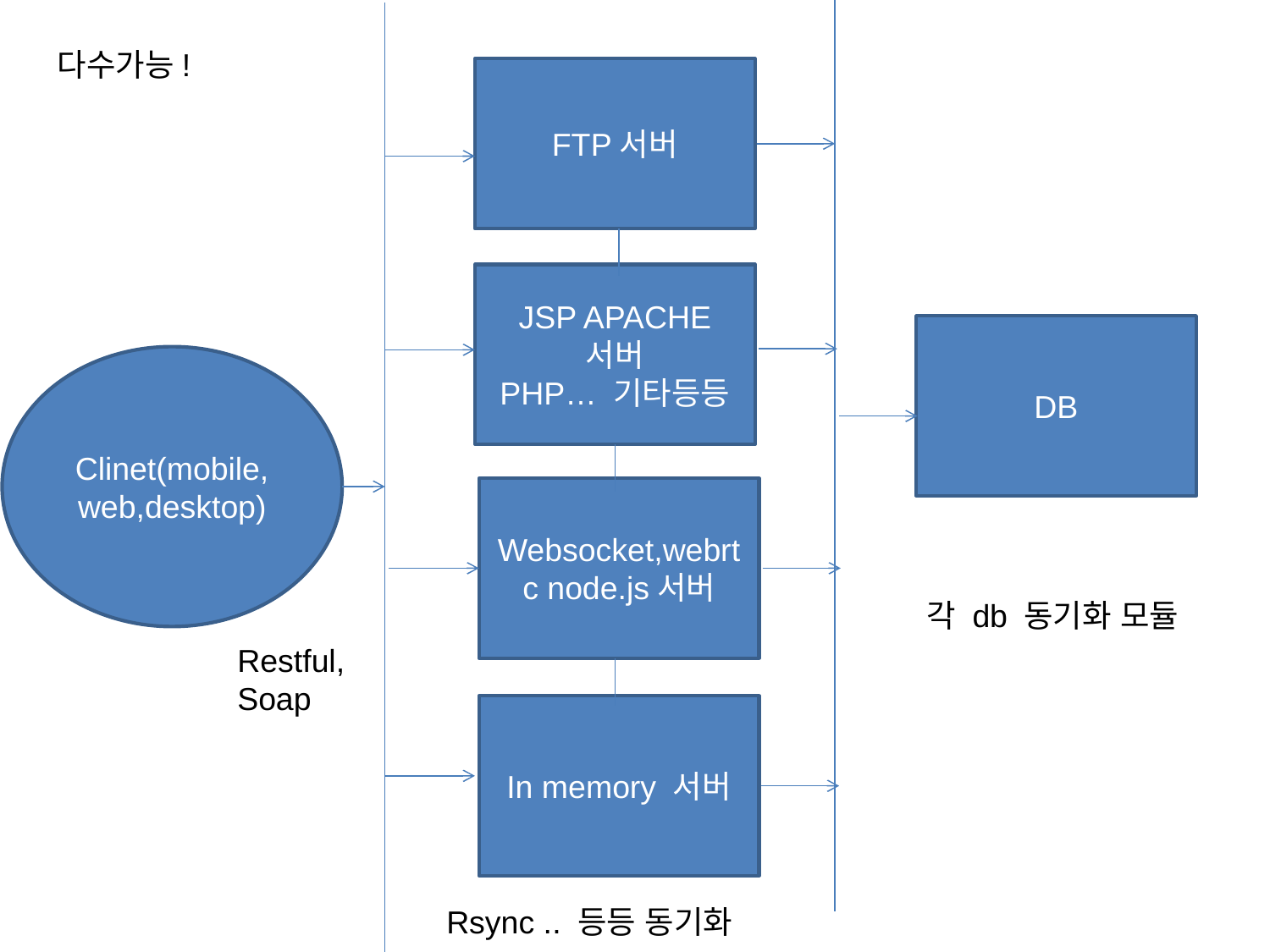

다수가능!
FTP서버
JSP APACHE 서버
PHP… 기타등등
DB
Clinet(mobile,web,desktop)
Websocket,webrtc node.js서버
각 db 동기화 모듈

Restful,
Soap
In memory 서버
Rsync .. 등등 동기화